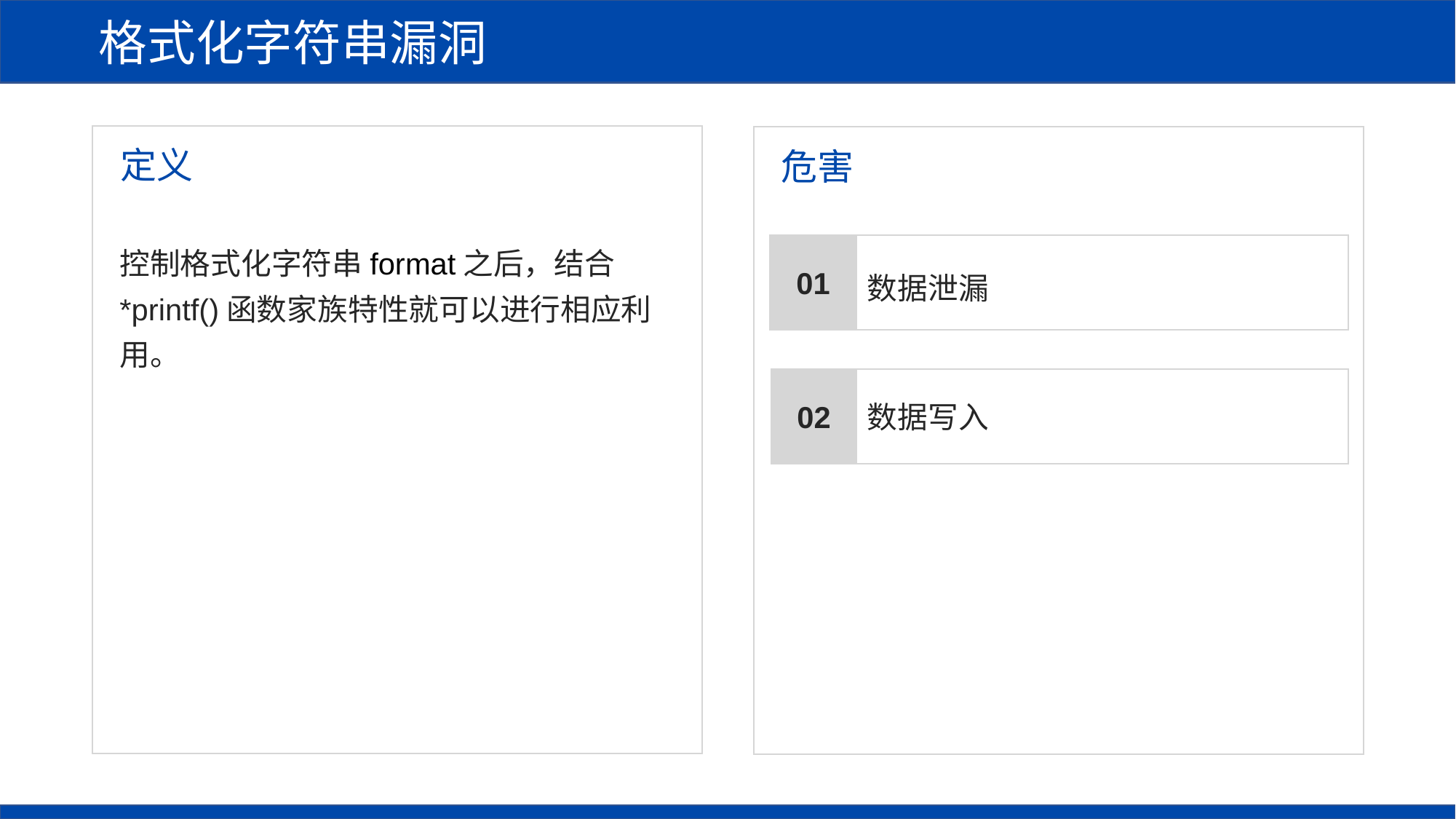

格式化字符串漏洞

定义
危害
控制格式化字符串format之后，结合*printf()函数家族特性就可以进行相应利用。
数据泄漏
01
02
数据写入